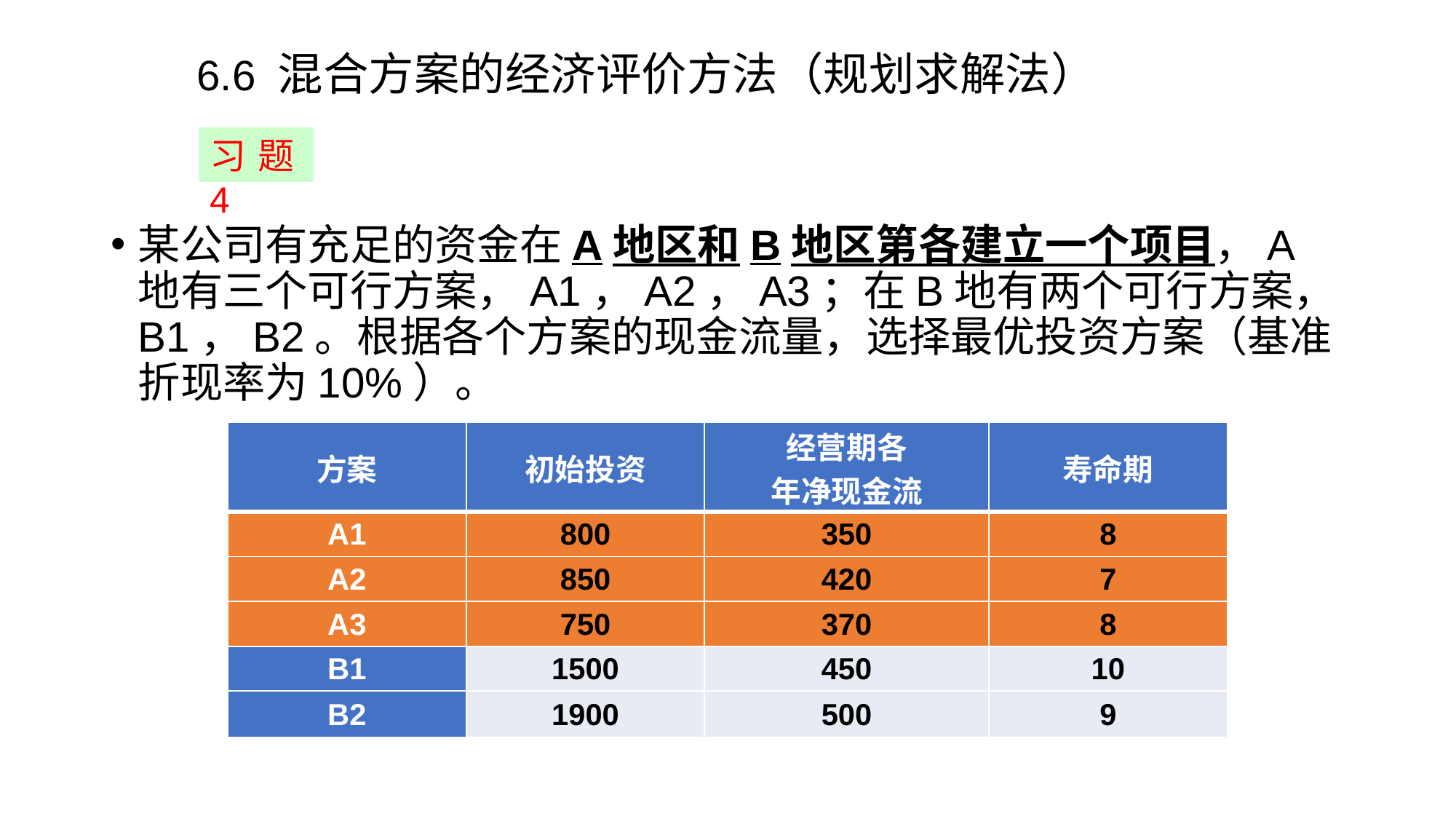

6.6 混合方案的经济评价方法（规划求解法）
习题4
某公司有充足的资金在A地区和B地区第各建立一个项目，A地有三个可行方案，A1，A2，A3；在B地有两个可行方案，B1，B2。根据各个方案的现金流量，选择最优投资方案（基准折现率为10%）。

| 方案 | 初始投资 | 经营期各 年净现金流 | 寿命期 |
| --- | --- | --- | --- |
| A1 | 800 | 350 | 8 |
| A2 | 850 | 420 | 7 |
| A3 | 750 | 370 | 8 |
| B1 | 1500 | 450 | 10 |
| B2 | 1900 | 500 | 9 |